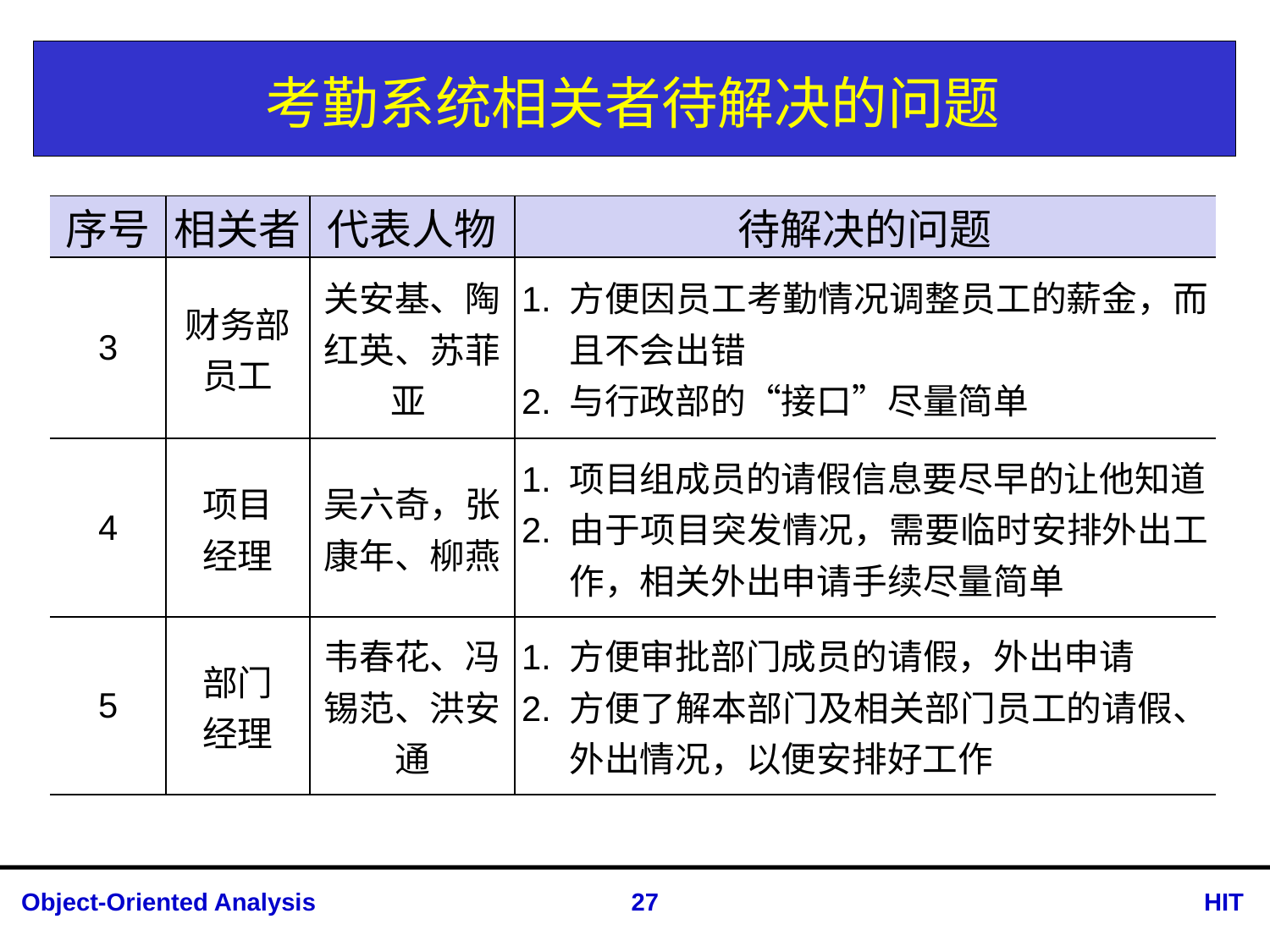

# 考勤系统相关者待解决的问题
| 序号 | 相关者 | 代表人物 | 待解决的问题 |
| --- | --- | --- | --- |
| 3 | 财务部 员工 | 关安基、陶红英、苏菲亚 | 方便因员工考勤情况调整员工的薪金，而且不会出错 与行政部的“接口”尽量简单 |
| 4 | 项目 经理 | 吴六奇，张康年、柳燕 | 项目组成员的请假信息要尽早的让他知道 由于项目突发情况，需要临时安排外出工作，相关外出申请手续尽量简单 |
| 5 | 部门 经理 | 韦春花、冯锡范、洪安通 | 方便审批部门成员的请假，外出申请 方便了解本部门及相关部门员工的请假、外出情况，以便安排好工作 |